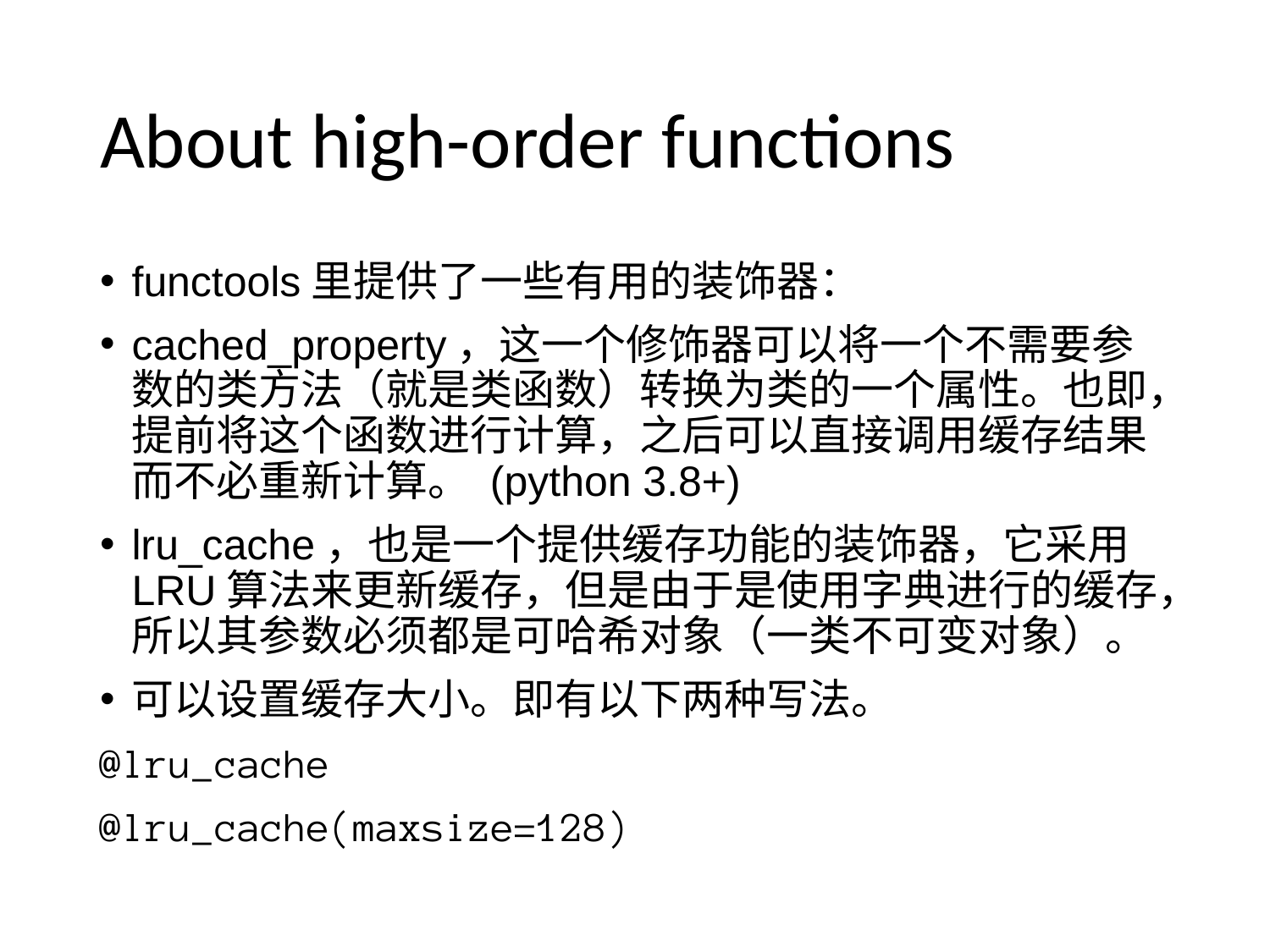

# About high-order functions
functools里提供了一些有用的装饰器：
cached_property，这一个修饰器可以将一个不需要参数的类方法（就是类函数）转换为类的一个属性。也即，提前将这个函数进行计算，之后可以直接调用缓存结果而不必重新计算。 (python 3.8+)
lru_cache，也是一个提供缓存功能的装饰器，它采用LRU算法来更新缓存，但是由于是使用字典进行的缓存，所以其参数必须都是可哈希对象（一类不可变对象）。
可以设置缓存大小。即有以下两种写法。
@lru_cache
@lru_cache(maxsize=128)